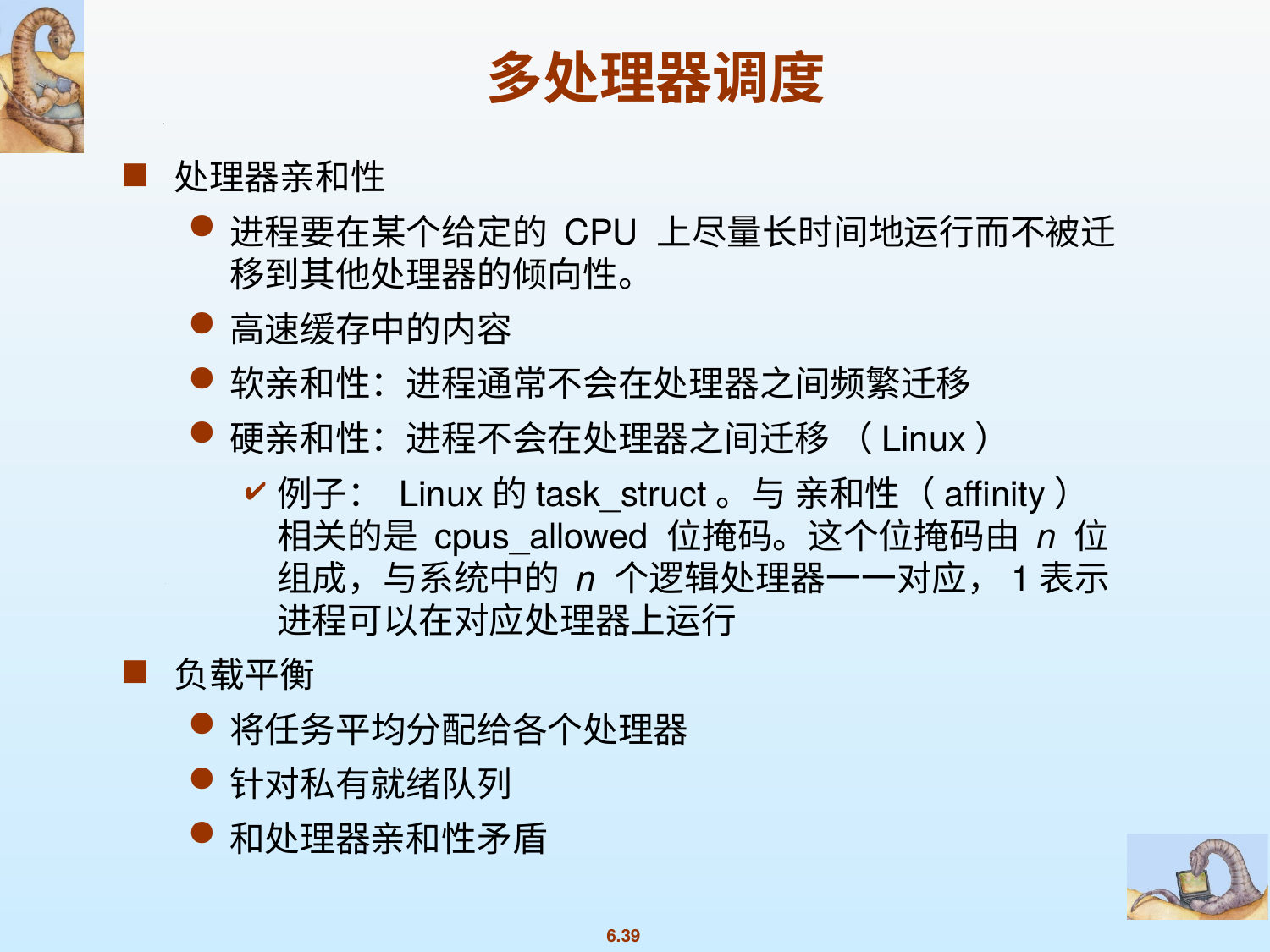

多处理器调度
处理器亲和性
进程要在某个给定的 CPU 上尽量长时间地运行而不被迁移到其他处理器的倾向性。
高速缓存中的内容
软亲和性：进程通常不会在处理器之间频繁迁移
硬亲和性：进程不会在处理器之间迁移 （Linux）
例子： Linux的task_struct。与 亲和性（affinity）相关的是 cpus_allowed 位掩码。这个位掩码由 n 位组成，与系统中的 n 个逻辑处理器一一对应，1表示进程可以在对应处理器上运行
负载平衡
将任务平均分配给各个处理器
针对私有就绪队列
和处理器亲和性矛盾